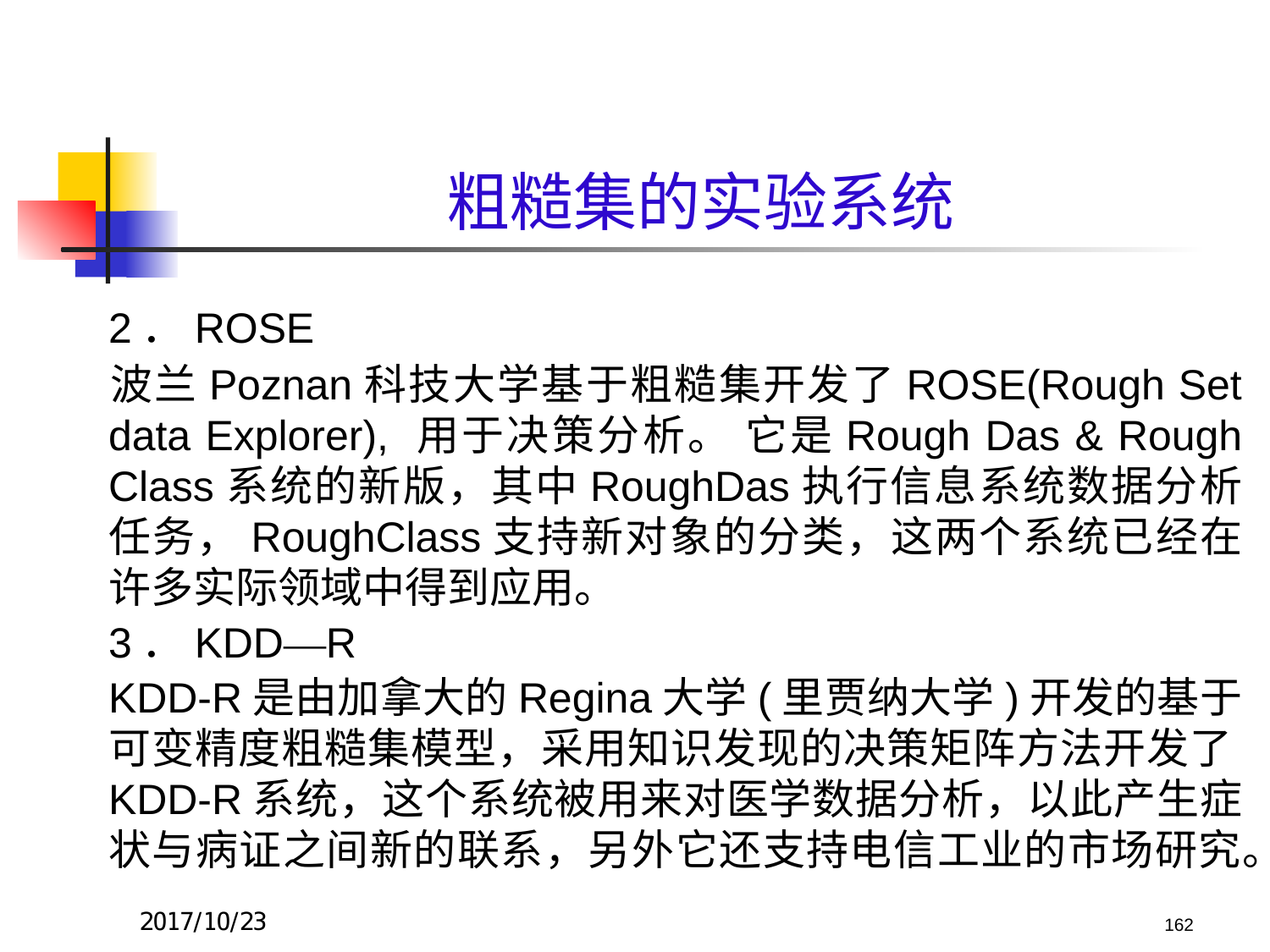

# 粗糙集的实验系统
	2．ROSE
	波兰Poznan科技大学基于粗糙集开发了ROSE(Rough Set data Explorer), 用于决策分析。 它是Rough Das & Rough Class系统的新版，其中RoughDas执行信息系统数据分析任务，RoughClass支持新对象的分类，这两个系统已经在许多实际领域中得到应用。
	3．KDD—R
	KDD-R是由加拿大的Regina大学(里贾纳大学)开发的基于可变精度粗糙集模型，采用知识发现的决策矩阵方法开发了KDD-R系统，这个系统被用来对医学数据分析，以此产生症状与病证之间新的联系，另外它还支持电信工业的市场研究。
2017/10/23
162